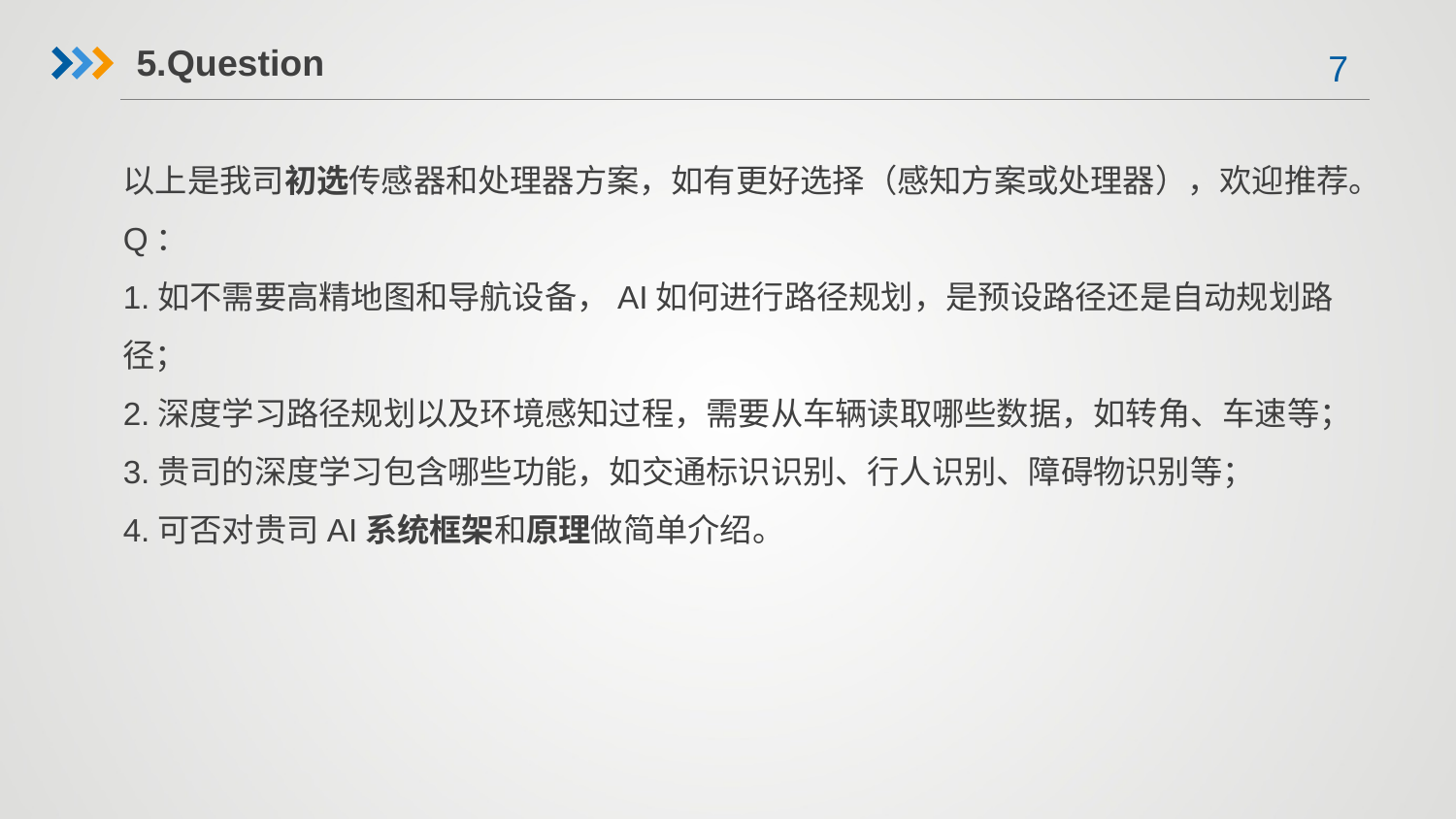

5.Question
以上是我司初选传感器和处理器方案，如有更好选择（感知方案或处理器），欢迎推荐。
Q：
1.如不需要高精地图和导航设备，AI如何进行路径规划，是预设路径还是自动规划路径；
2.深度学习路径规划以及环境感知过程，需要从车辆读取哪些数据，如转角、车速等；
3.贵司的深度学习包含哪些功能，如交通标识识别、行人识别、障碍物识别等；
4.可否对贵司AI系统框架和原理做简单介绍。